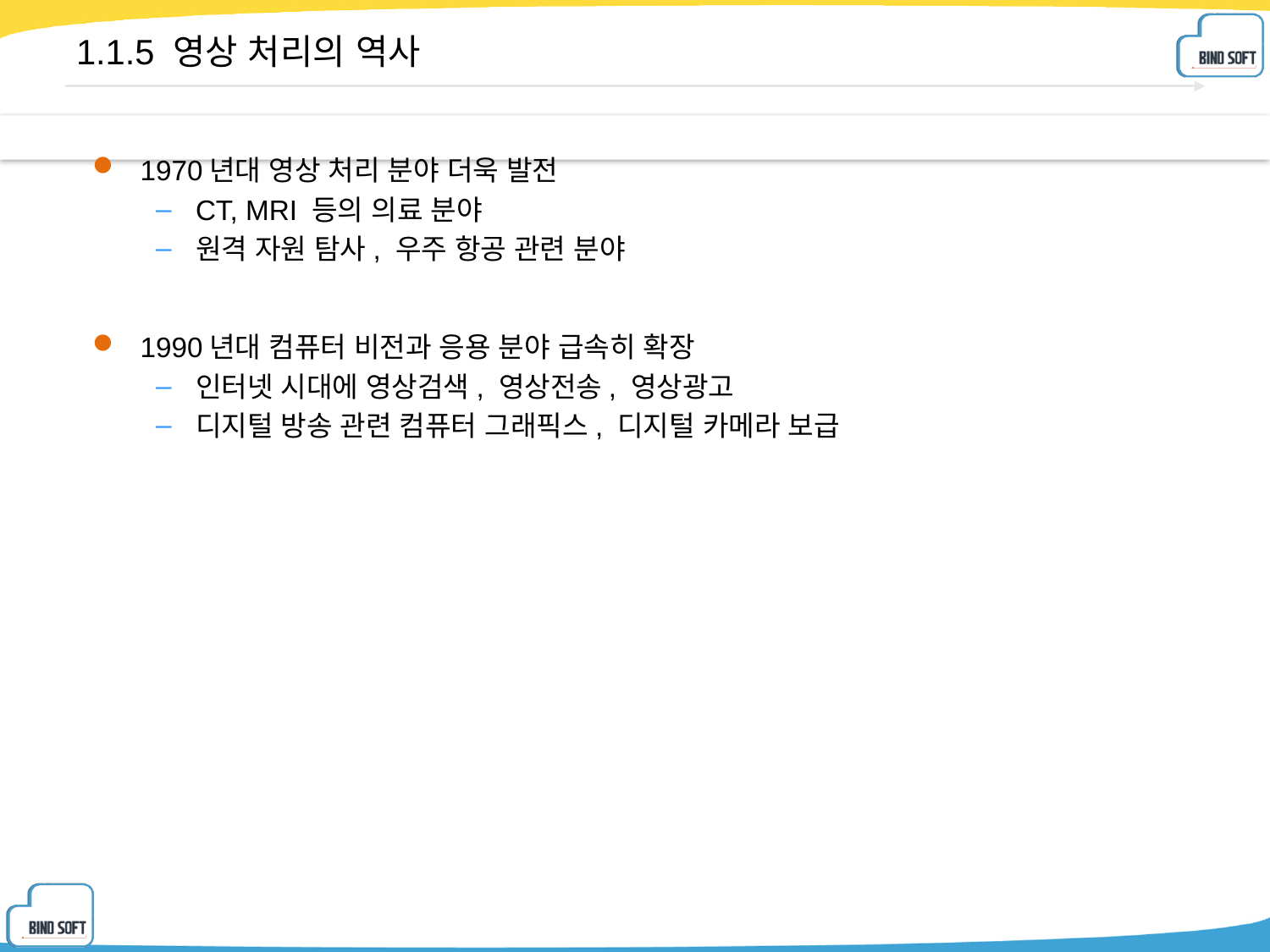

# 1.1.5 영상 처리의 역사
1970년대 영상 처리 분야 더욱 발전
CT, MRI 등의 의료 분야
원격 자원 탐사, 우주 항공 관련 분야

1990년대 컴퓨터 비전과 응용 분야 급속히 확장
인터넷 시대에 영상검색, 영상전송, 영상광고
디지털 방송 관련 컴퓨터 그래픽스, 디지털 카메라 보급